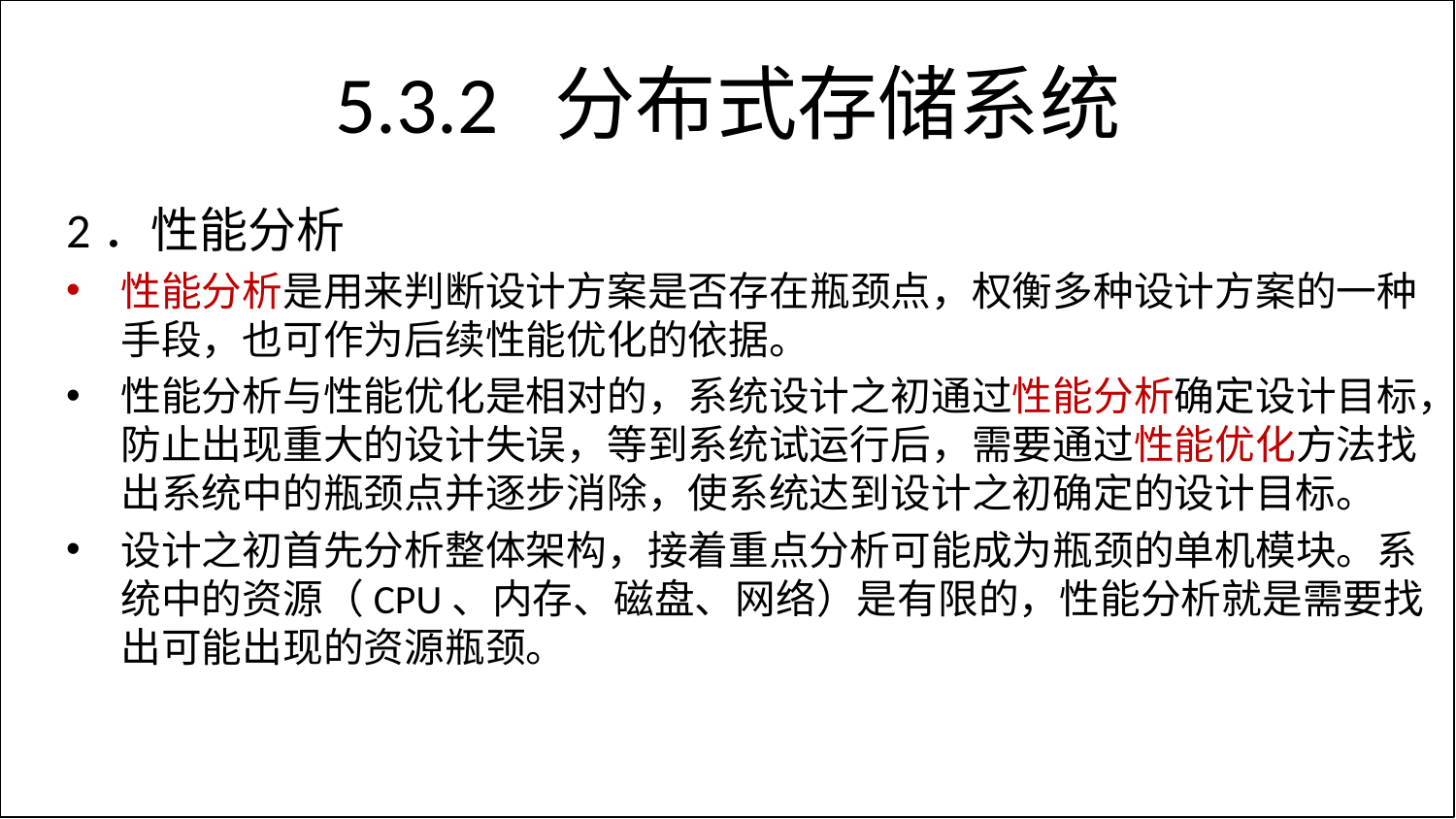

# 5.3.2  分布式存储系统
2．性能分析
性能分析是用来判断设计方案是否存在瓶颈点，权衡多种设计方案的一种手段，也可作为后续性能优化的依据。
性能分析与性能优化是相对的，系统设计之初通过性能分析确定设计目标，防止出现重大的设计失误，等到系统试运行后，需要通过性能优化方法找出系统中的瓶颈点并逐步消除，使系统达到设计之初确定的设计目标。
设计之初首先分析整体架构，接着重点分析可能成为瓶颈的单机模块。系统中的资源（CPU、内存、磁盘、网络）是有限的，性能分析就是需要找出可能出现的资源瓶颈。